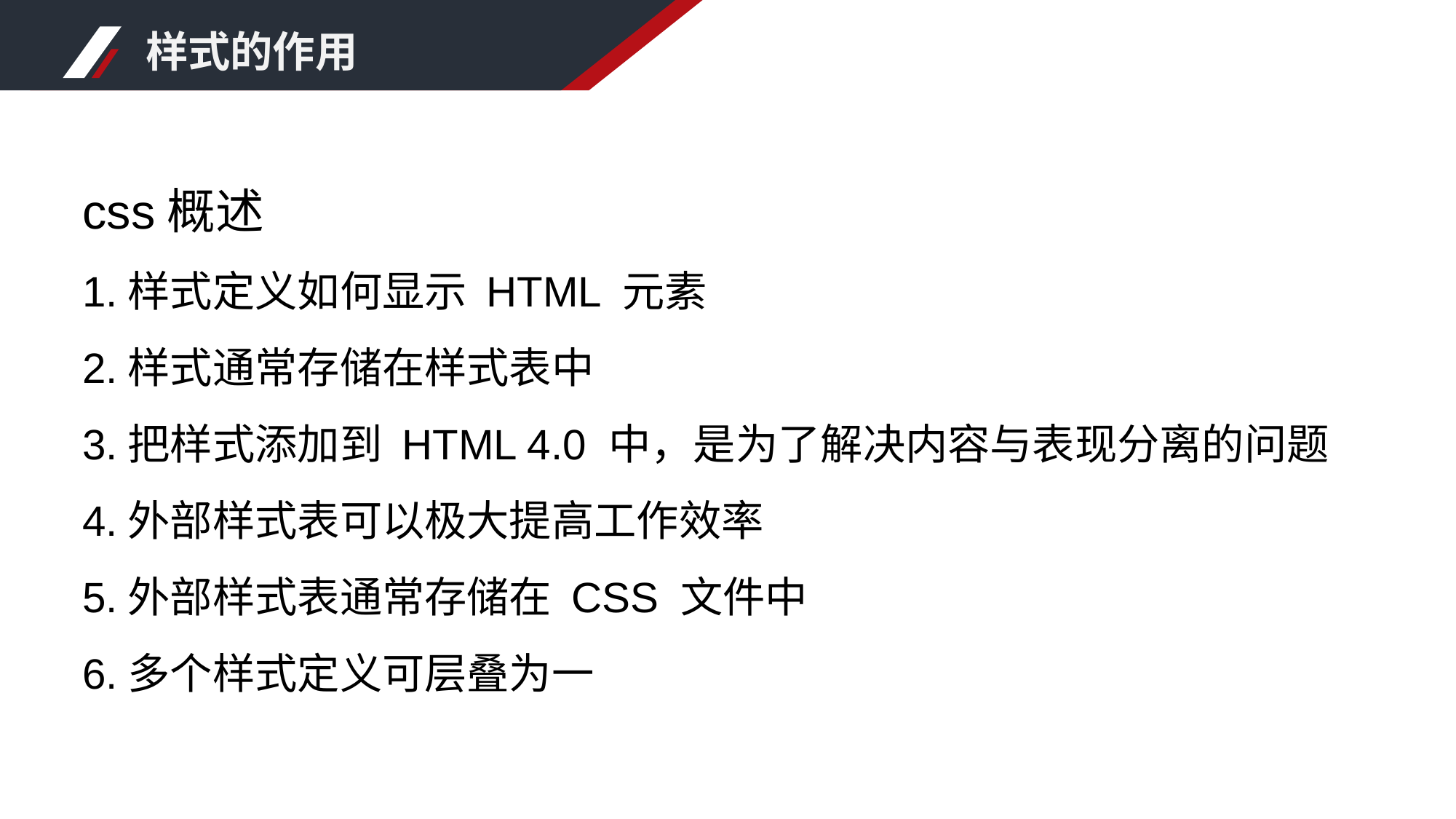

样式的作用
css概述
1.样式定义如何显示 HTML 元素
2.样式通常存储在样式表中
3.把样式添加到 HTML 4.0 中，是为了解决内容与表现分离的问题
4.外部样式表可以极大提高工作效率
5.外部样式表通常存储在 CSS 文件中
6.多个样式定义可层叠为一